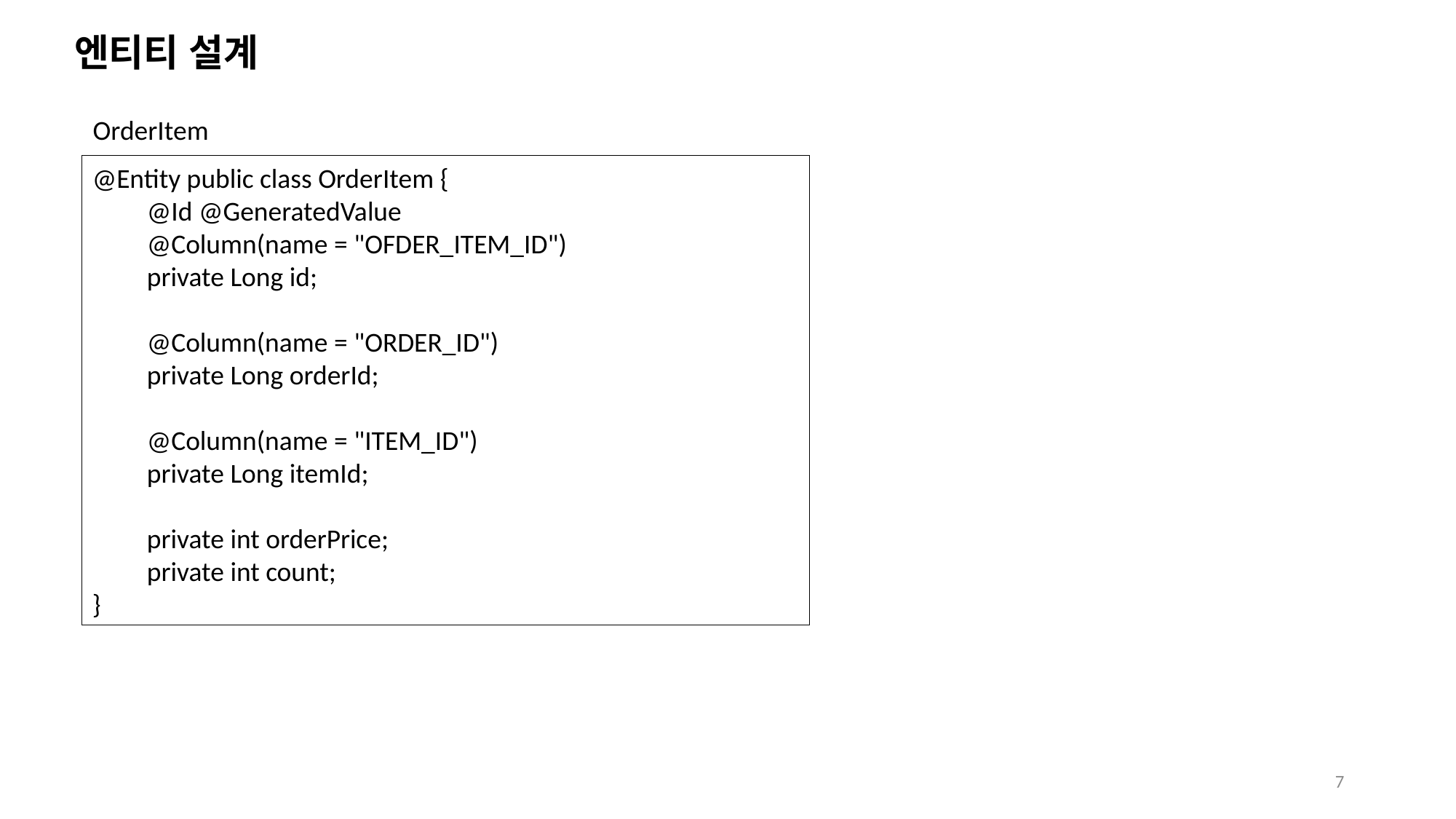

# 엔티티 설계
OrderItem
@Entity public class OrderItem {
@Id @GeneratedValue
@Column(name = "OFDER_ITEM_ID")
private Long id;

@Column(name = "ORDER_ID")
private Long orderId;

@Column(name = "ITEM_ID")
private Long itemId;

private int orderPrice;
private int count;
}
7